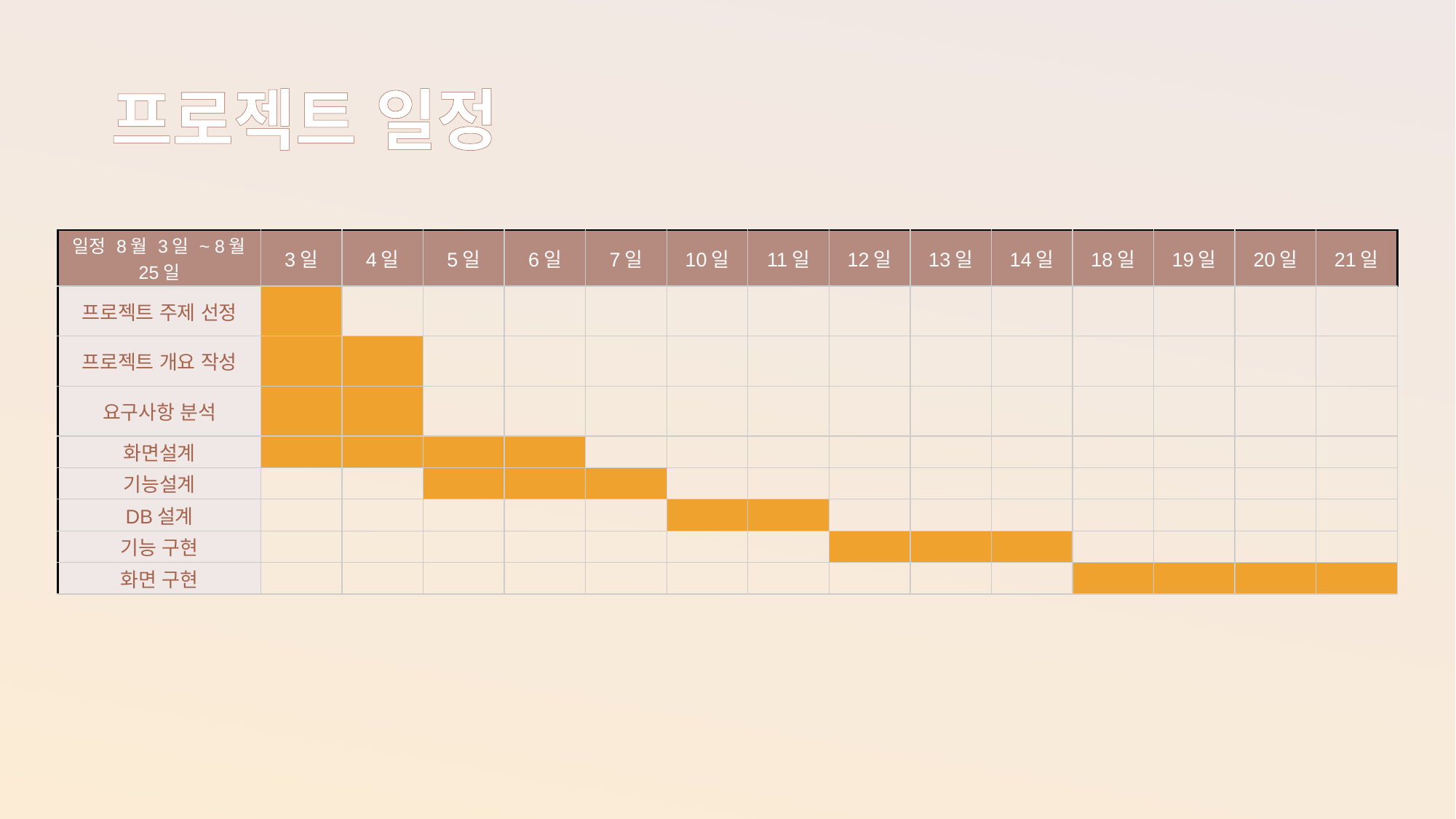

# 프로젝트 일정
| 일정 8월 3일 ~ 8월 25일 | 3일 | 4일 | 5일 | 6일 | 7일 | 10일 | 11일 | 12일 | 13일 | 14일 | 18일 | 19일 | 20일 | 21일 |
| --- | --- | --- | --- | --- | --- | --- | --- | --- | --- | --- | --- | --- | --- | --- |
| 프로젝트 주제 선정 |  |  |  |  |  |  |  |  |  |  |  |  |  |  |
| 프로젝트 개요 작성 |  |  |  |  |  |  |  |  |  |  |  |  |  |  |
| 요구사항 분석 |  |  |  |  |  |  |  |  |  |  |  |  |  |  |
| 화면설계 |  |  |  |  |  |  |  |  |  |  |  |  |  |  |
| 기능설계 |  |  |  |  |  |  |  |  |  |  |  |  |  |  |
| DB설계 |  |  |  |  |  |  |  |  |  |  |  |  |  |  |
| 기능 구현 |  |  |  |  |  |  |  |  |  |  |  |  |  |  |
| 화면 구현 |  |  |  |  |  |  |  |  |  |  |  |  |  |  |